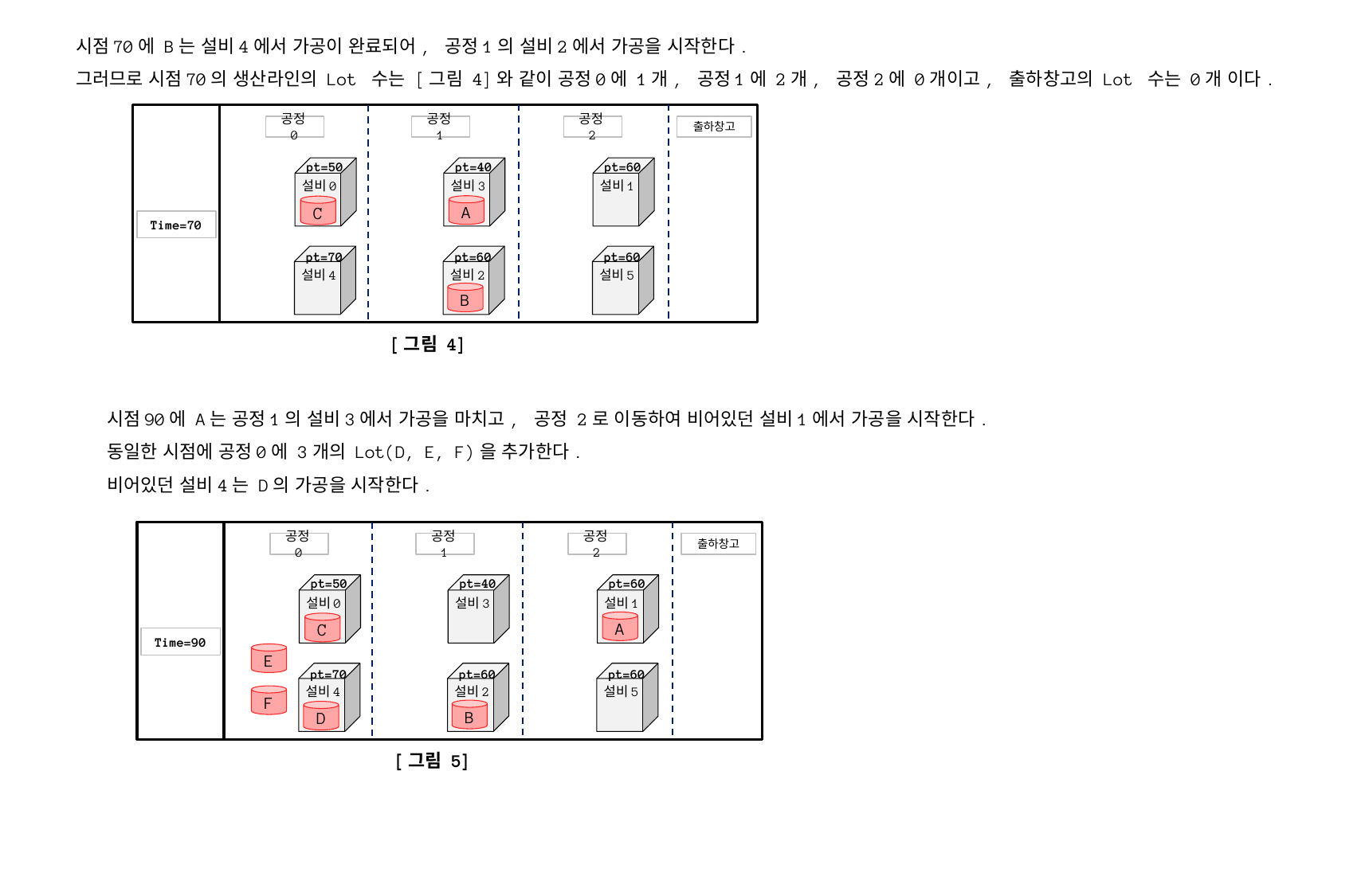

시점70에 B는 설비4에서 가공이 완료되어, 공정1의 설비2에서 가공을 시작한다.
그러므로 시점70의 생산라인의 Lot 수는 [그림 4]와 같이 공정0에 1개, 공정1에 2개, 공정2에 0개이고, 출하창고의 Lot 수는 0개 이다.

출하창고
공정0
공정1
공정2
pt=50
pt=40
pt=60

설비0
설비3
설비1
A
C
Time=70
pt=70
pt=60
pt=60

설비4
설비2
설비5
B
[그림 4]
시점90에 A는 공정1의 설비3에서 가공을 마치고, 공정 2로 이동하여 비어있던 설비1에서 가공을 시작한다.
동일한 시점에 공정0에 3개의 Lot(D, E, F)을 추가한다.
비어있던 설비4는 D의 가공을 시작한다.

출하창고
공정0
공정1
공정2
pt=50
pt=40
pt=60

설비0
설비3
설비1
A
C
Time=90
E
pt=70
pt=60
pt=60

설비4
설비2
설비5
F
B
D
[그림 5]